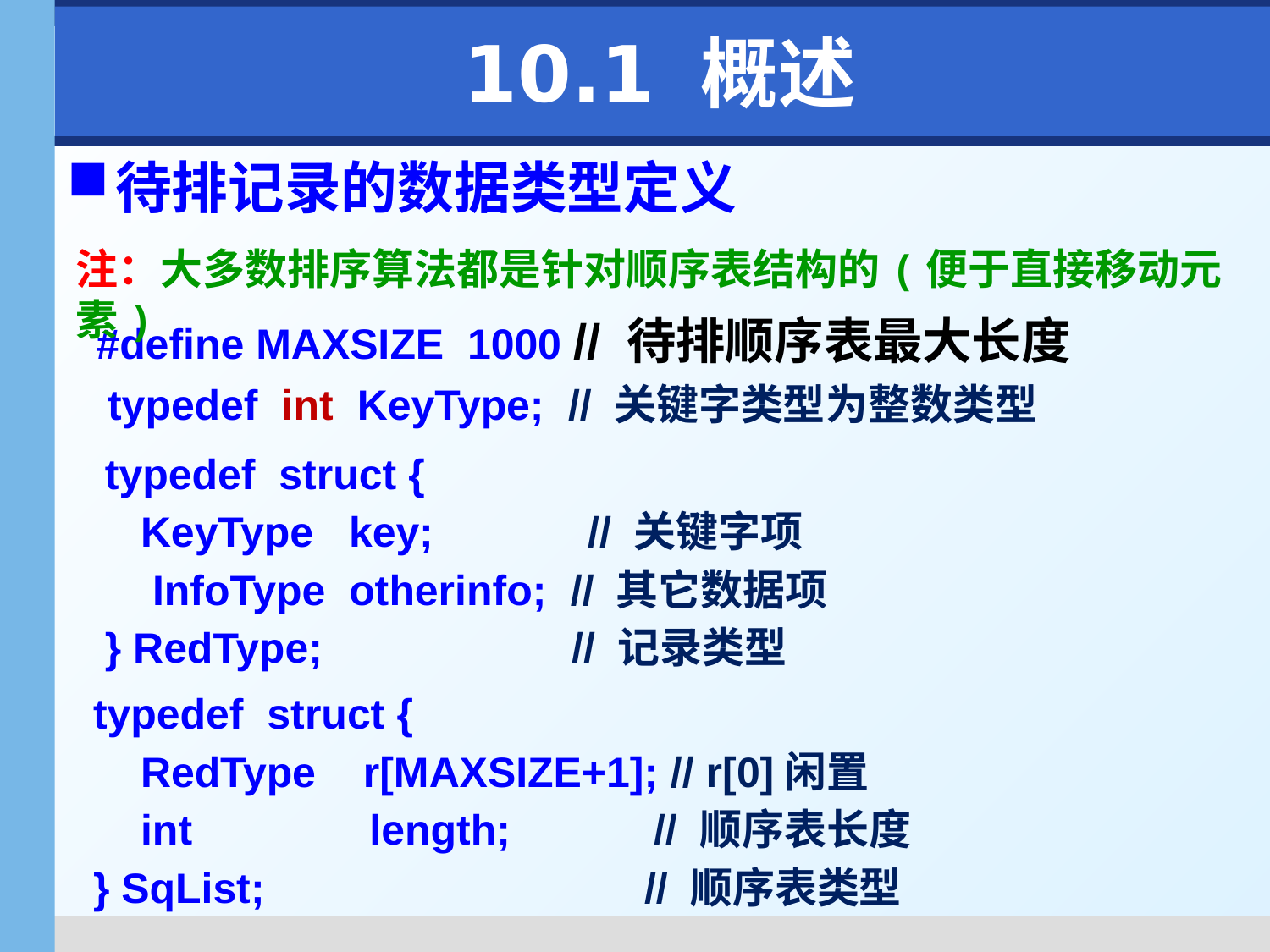

# 10.1 概述
待排记录的数据类型定义
注：大多数排序算法都是针对顺序表结构的(便于直接移动元素)
#define MAXSIZE  1000 // 待排顺序表最大长度
typedef  int  KeyType;  // 关键字类型为整数类型
typedef  struct {
   KeyType   key;             // 关键字项
    InfoType  otherinfo;  // 其它数据项
} RedType;                     // 记录类型
typedef  struct {
    RedType    r[MAXSIZE+1]; // r[0]闲置
    int               length;            // 顺序表长度
} SqList;                                // 顺序表类型